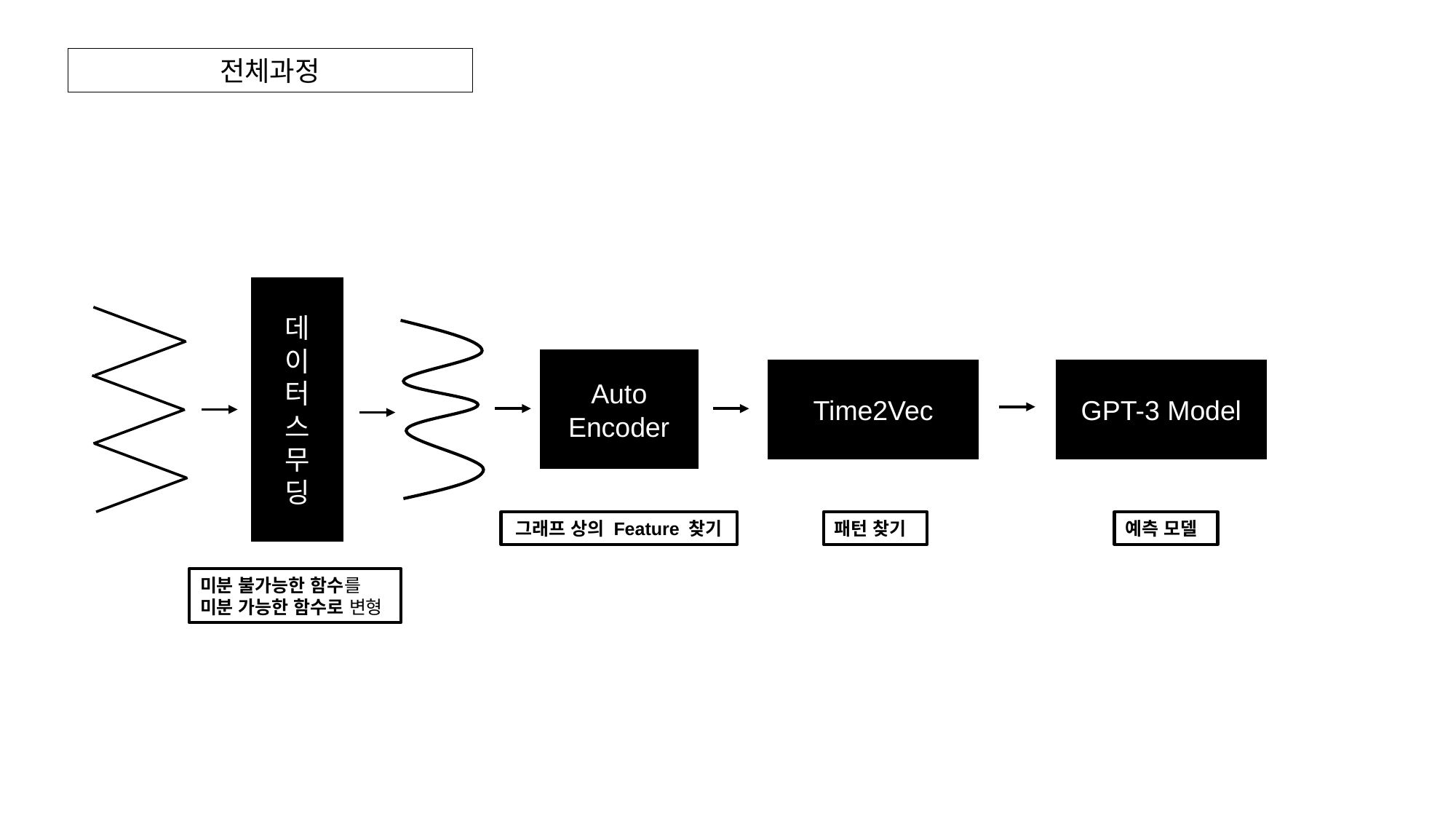

전체과정
데
이
터
스
무
딩

Auto
Encoder
Time2Vec
GPT-3 Model
패턴 찾기
예측 모델
그래프 상의 Feature 찾기
미분 불가능한 함수를
미분 가능한 함수로 변형